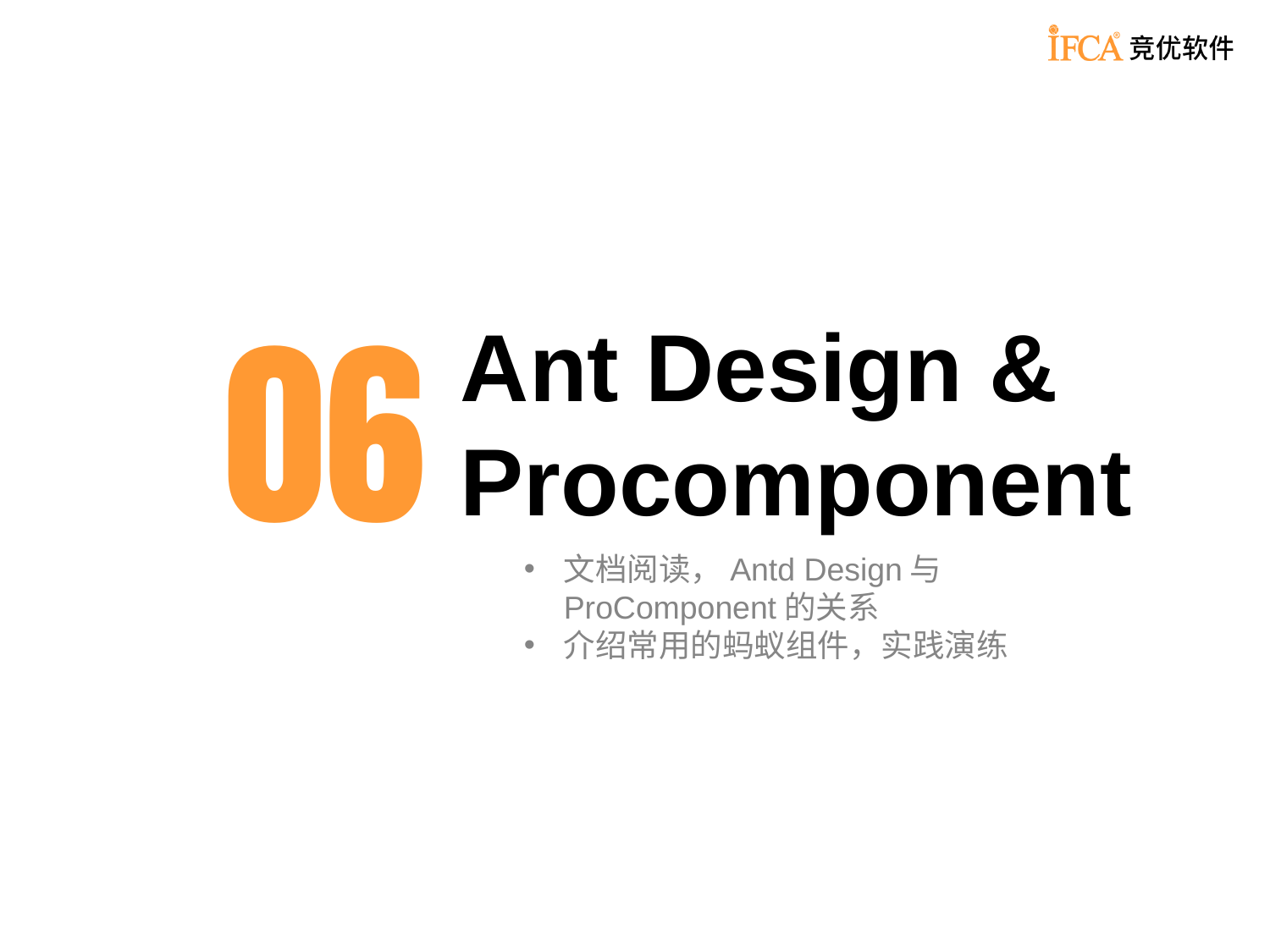

Ant Design & Procomponent
06
文档阅读，Antd Design与ProComponent的关系
介绍常用的蚂蚁组件，实践演练